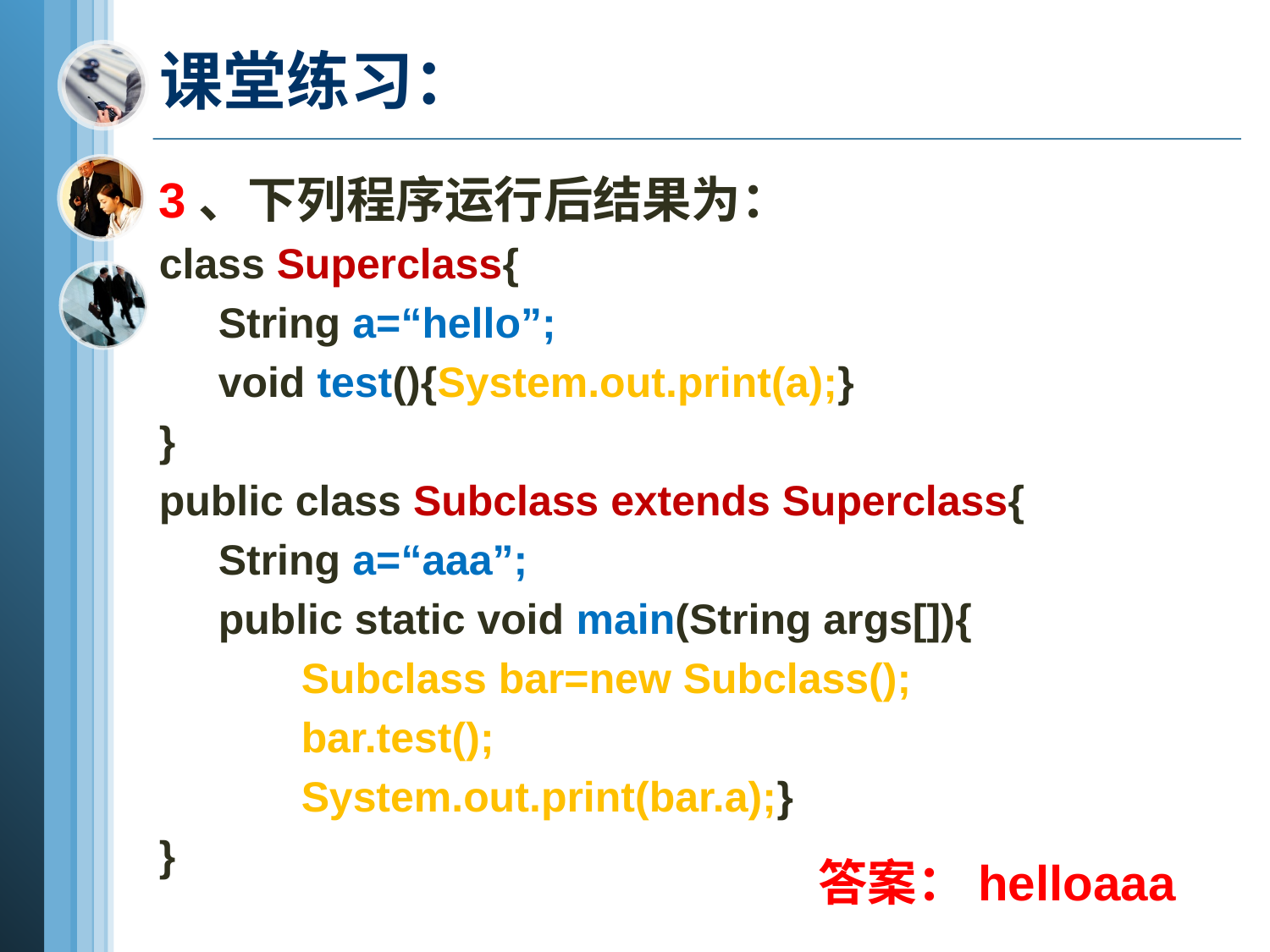

# 课堂练习：
3、下列程序运行后结果为：
class Superclass{
     String a=“hello”;
     void test(){System.out.print(a);}
}
public class Subclass extends Superclass{
     String a=“aaa”;
     public static void main(String args[]){
            Subclass bar=new Subclass();
            bar.test();
            System.out.print(bar.a);}
}
答案：helloaaa